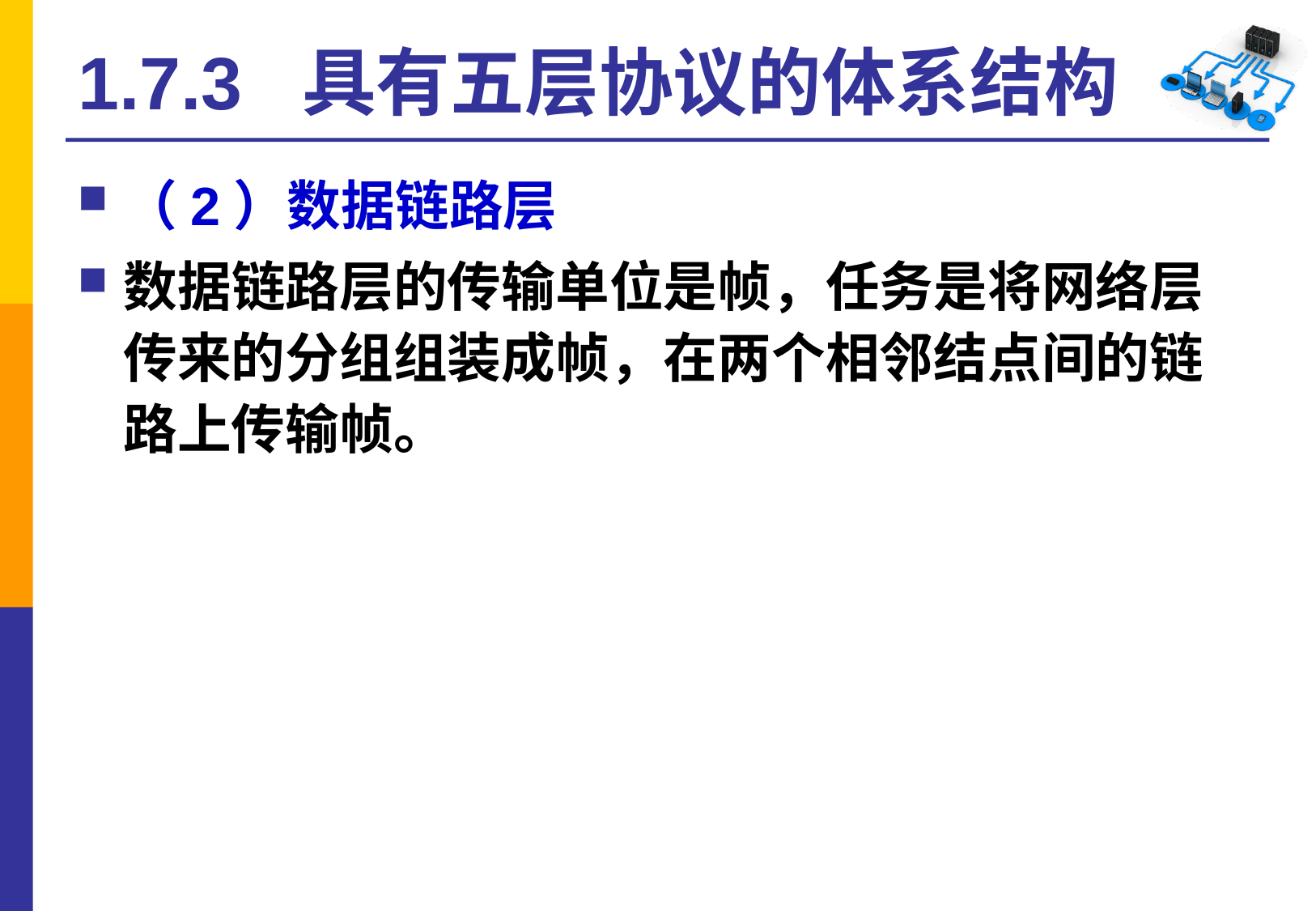

# 1.7.3  具有五层协议的体系结构
（2）数据链路层
数据链路层的传输单位是帧，任务是将网络层传来的分组组装成帧，在两个相邻结点间的链路上传输帧。